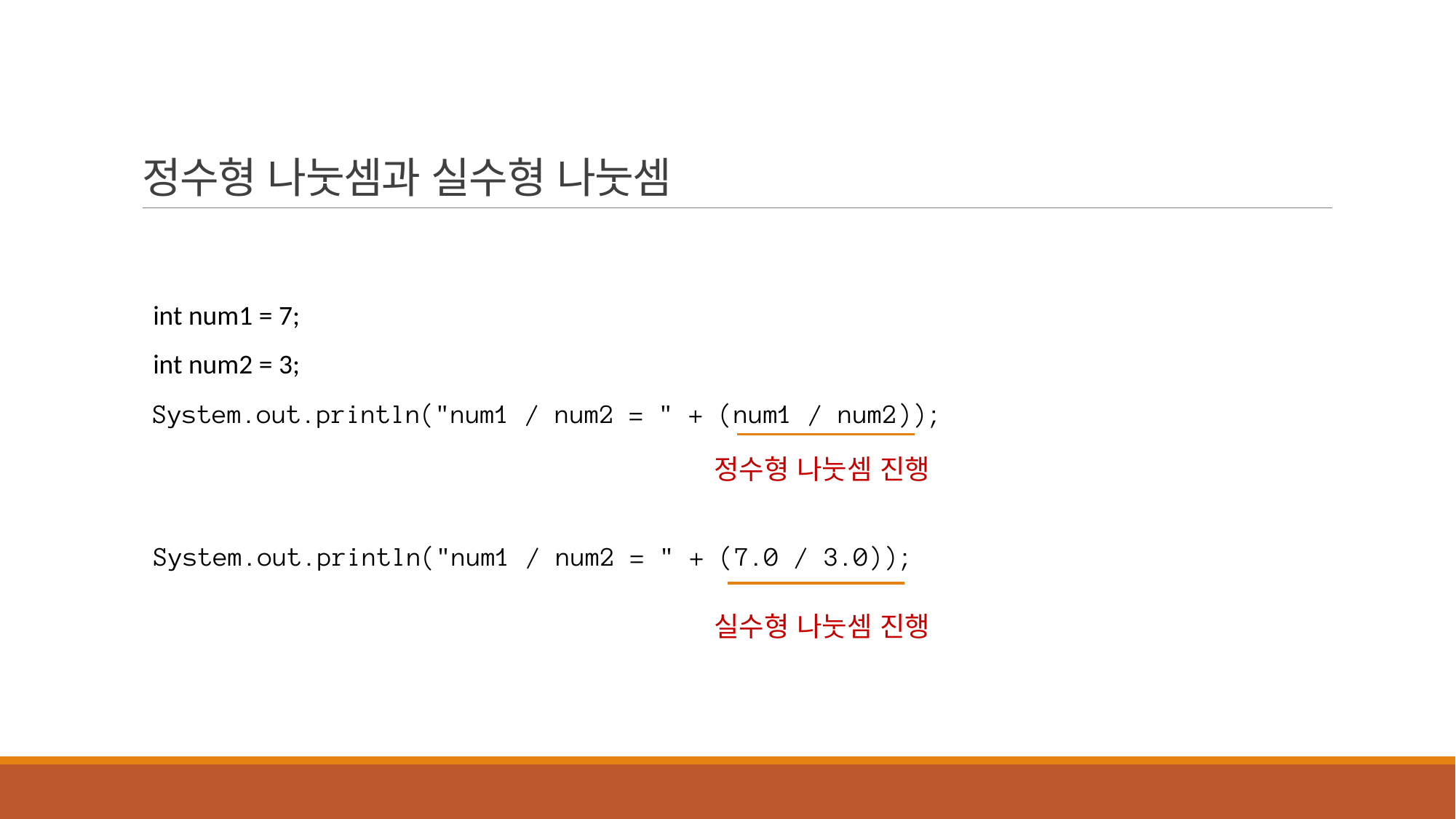

정수형 나눗셈과 실수형 나눗셈
int num1 = 7;
int num2 = 3;
System.out.println("num1 / num2 = " + (num1 / num2));
정수형 나눗셈 진행
System.out.println("num1 / num2 = " + (7.0 / 3.0));
실수형 나눗셈 진행